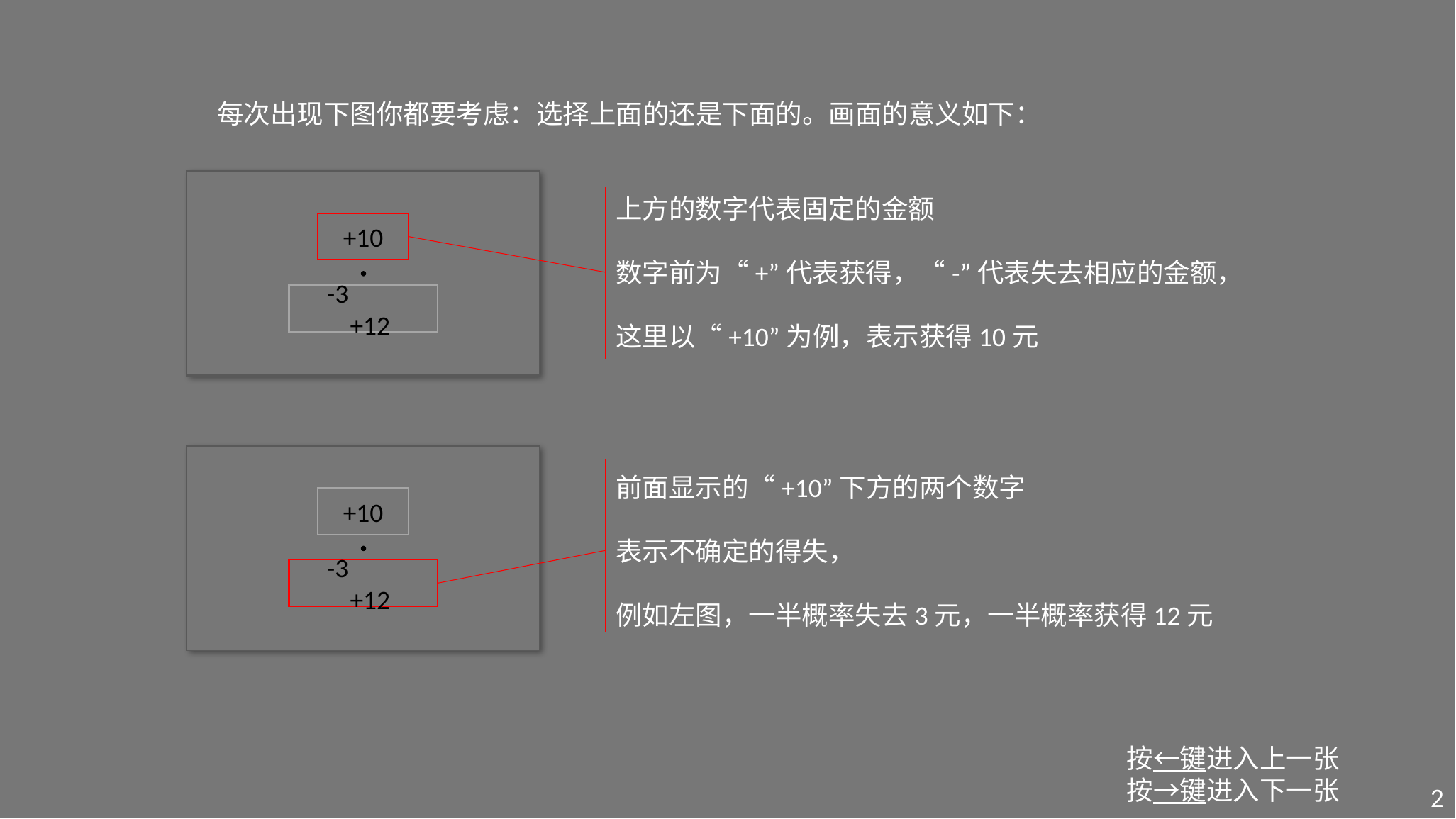

每次出现下图你都要考虑：选择上面的还是下面的。画面的意义如下：

+10

-3	+12
上方的数字代表固定的金额

数字前为“+”代表获得，“-”代表失去相应的金额，

这里以“+10”为例，表示获得10元

+10

-3	+12
前面显示的“+10”下方的两个数字

表示不确定的得失，

例如左图，一半概率失去3元，一半概率获得12元
按←键进入上一张
按→键进入下一张
2